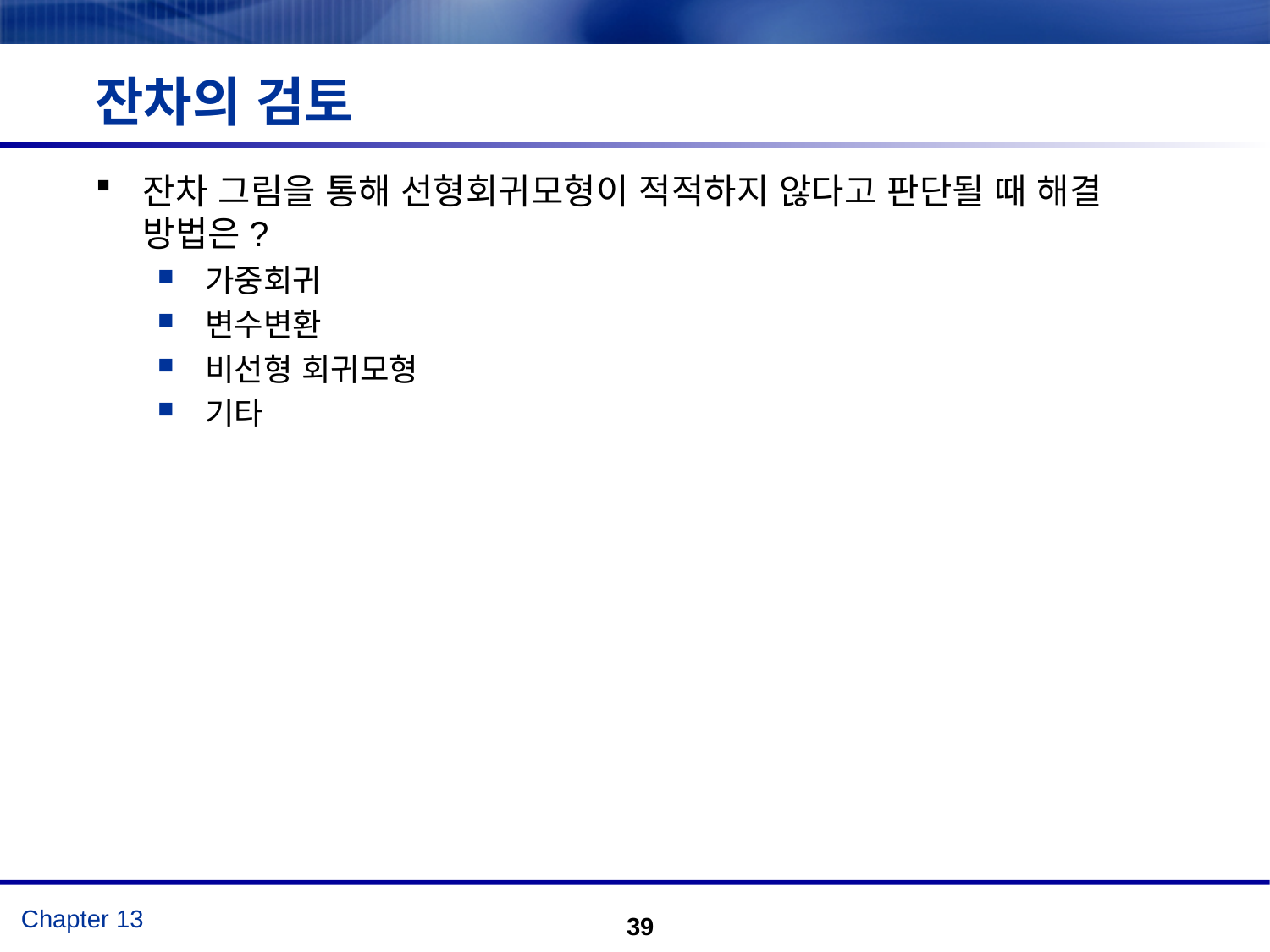

# 잔차의 검토
잔차 그림을 통해 선형회귀모형이 적적하지 않다고 판단될 때 해결 방법은?
가중회귀
변수변환
비선형 회귀모형
기타
39